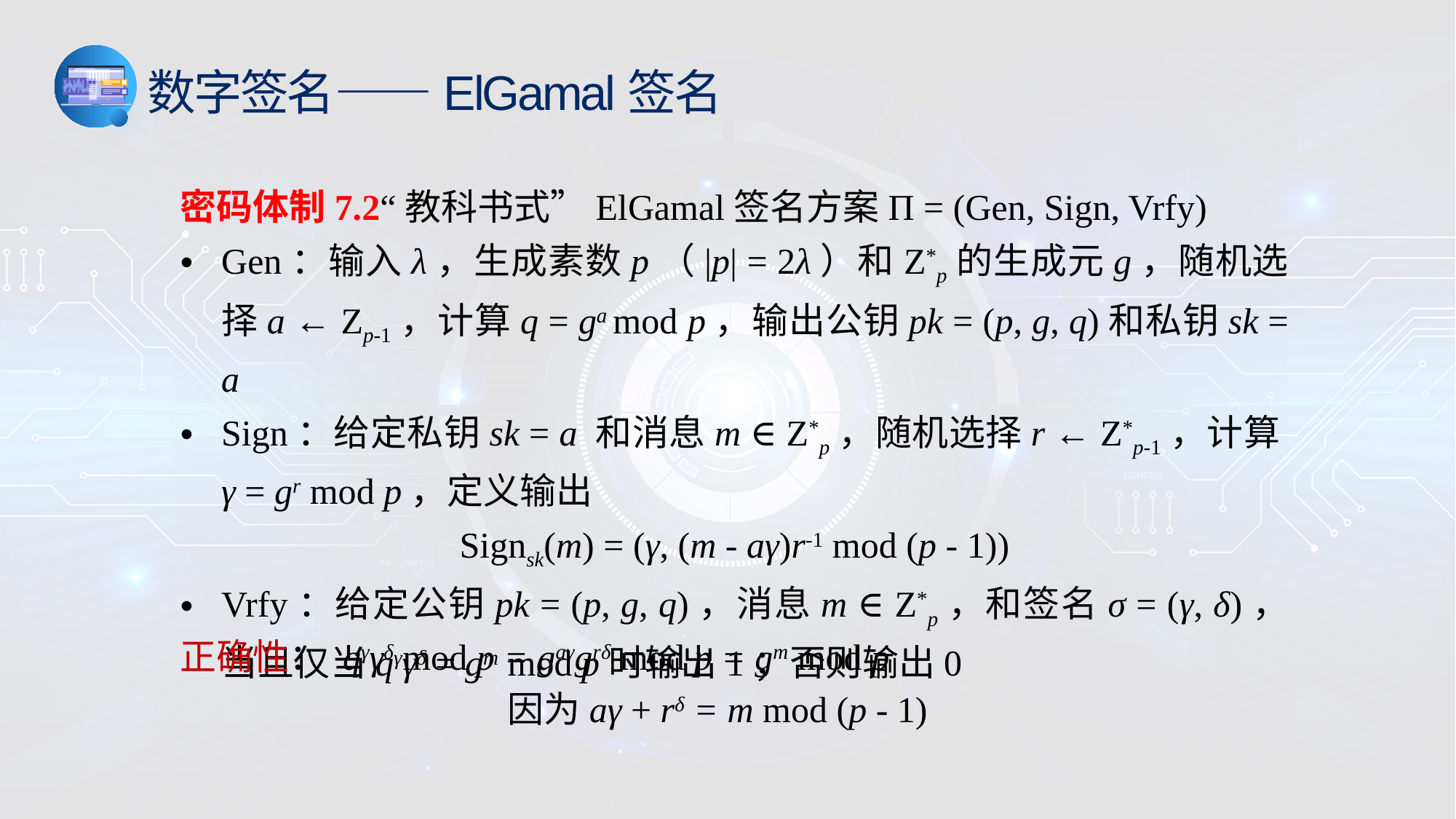

数字签名——ElGamal签名

密码体制7.2“教科书式”ElGamal签名方案Π = (Gen, Sign, Vrfy)
Gen：输入λ，生成素数p（|p| = 2λ）和Z*p的生成元g，随机选择a ← Zp-1，计算q = ga mod p，输出公钥pk = (p, g, q)和私钥sk = a
Sign：给定私钥sk = a 和消息m ∈ Z*p，随机选择r ← Z*p-1，计算γ = gr mod p，定义输出
Signsk(m) = (γ, (m - aγ)r-1 mod (p - 1))
Vrfy：给定公钥pk = (p, g, q)，消息m ∈ Z*p，和签名σ = (γ, δ)，当且仅当qγγδ = gm mod p时输出1；否则输出0
正确性： qγγδ mod p = gaγgrδ mod p = gm mod p
			因为aγ + rδ = m mod (p - 1)